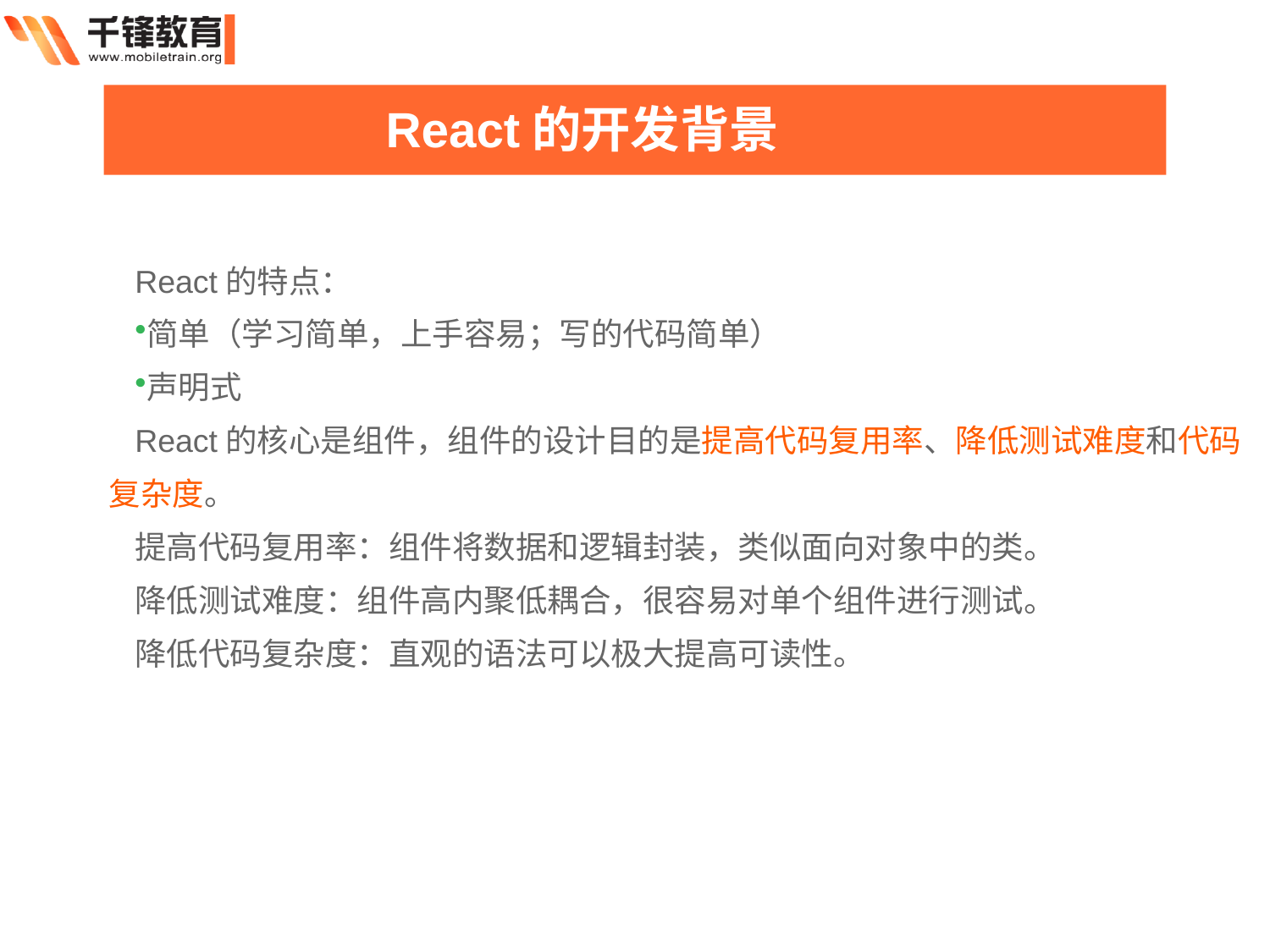

React的开发背景
React的特点：
简单（学习简单，上手容易；写的代码简单）
声明式
React的核心是组件，组件的设计目的是提高代码复用率、降低测试难度和代码复杂度。
提高代码复用率：组件将数据和逻辑封装，类似面向对象中的类。
降低测试难度：组件高内聚低耦合，很容易对单个组件进行测试。
降低代码复杂度：直观的语法可以极大提高可读性。